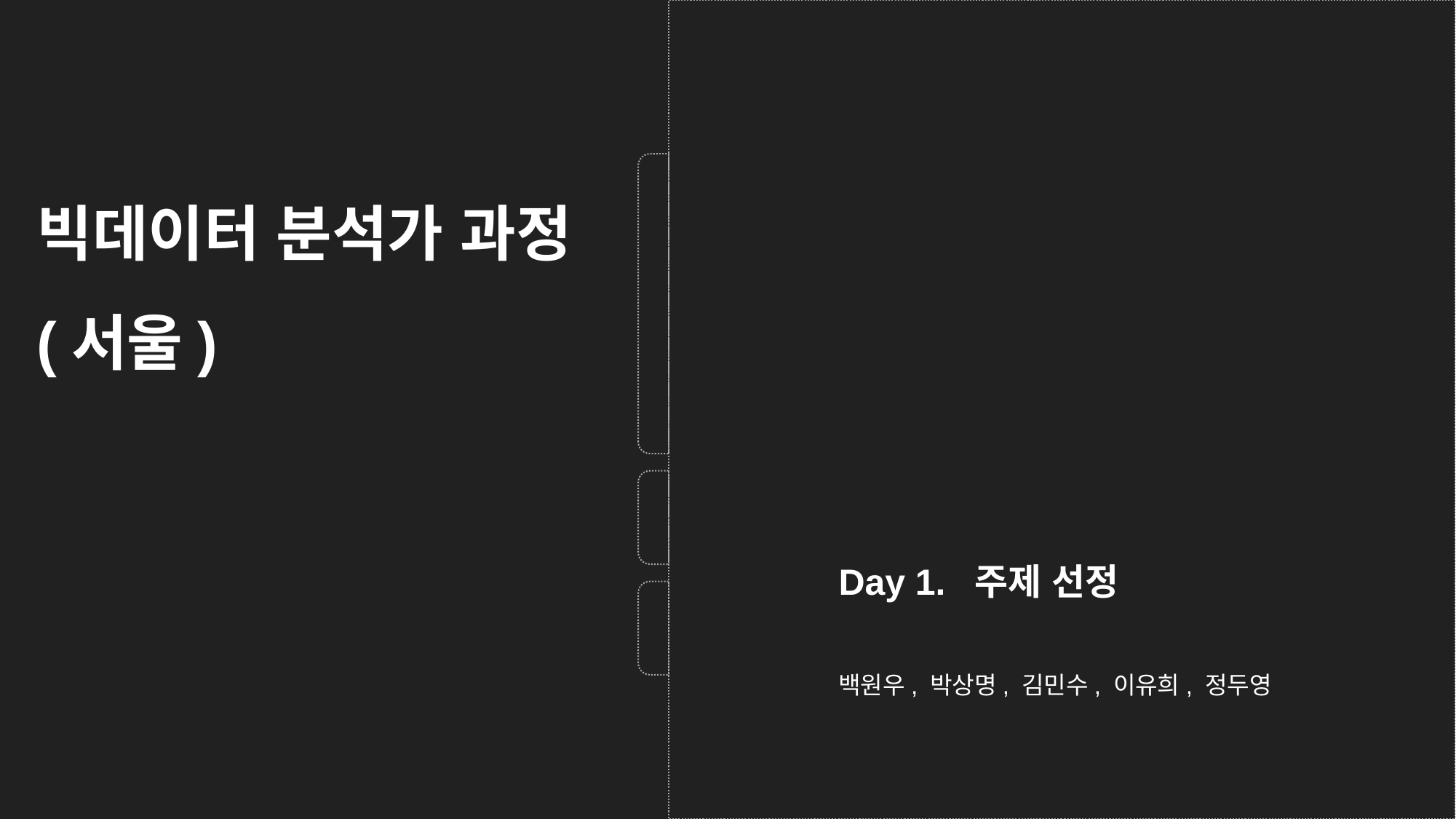

빅데이터 분석가 과정(서울)

Day 1.  주제 선정

백원우, 박상명, 김민수, 이유희, 정두영